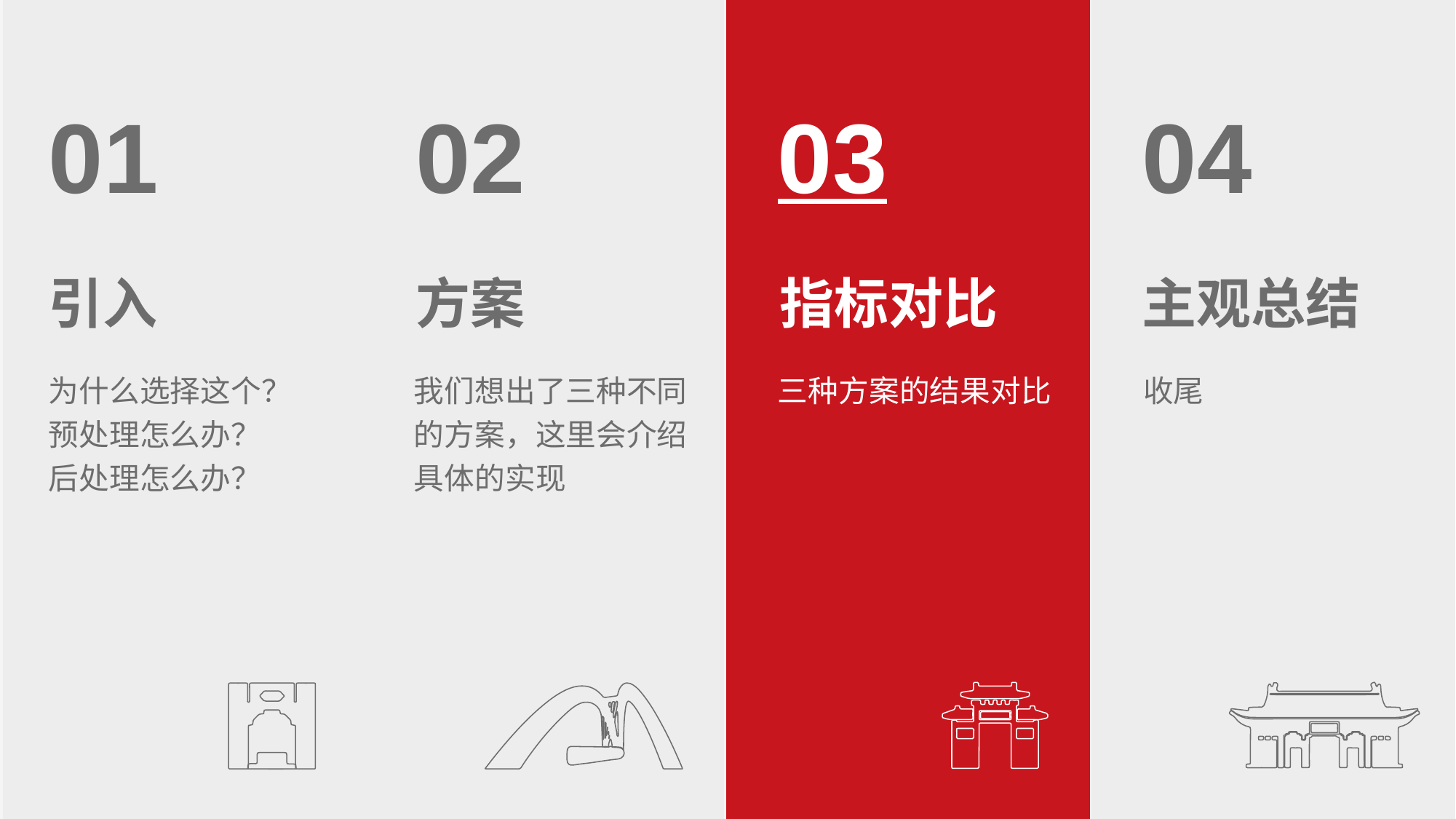

01
02
03
04
引入
方案
指标对比
主观总结
为什么选择这个？
预处理怎么办？
后处理怎么办？
我们想出了三种不同的方案，这里会介绍具体的实现
三种方案的结果对比
收尾